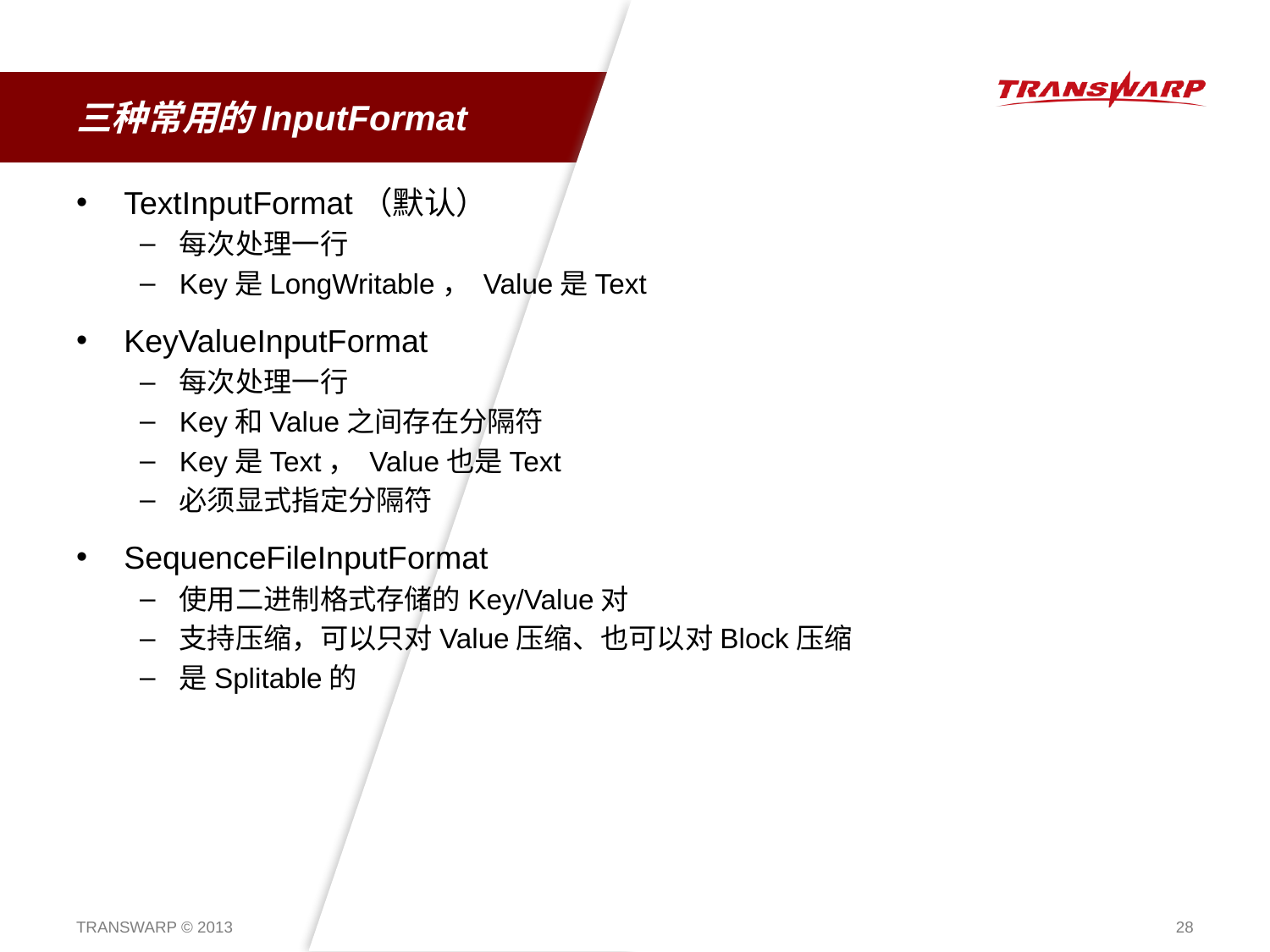

# 三种常用的InputFormat
TextInputFormat（默认）
每次处理一行
Key是LongWritable， Value是Text
KeyValueInputFormat
每次处理一行
Key和Value之间存在分隔符
Key是Text， Value也是Text
必须显式指定分隔符
SequenceFileInputFormat
使用二进制格式存储的Key/Value对
支持压缩，可以只对Value压缩、也可以对Block压缩
是Splitable的
TRANSWARP © 2013
28